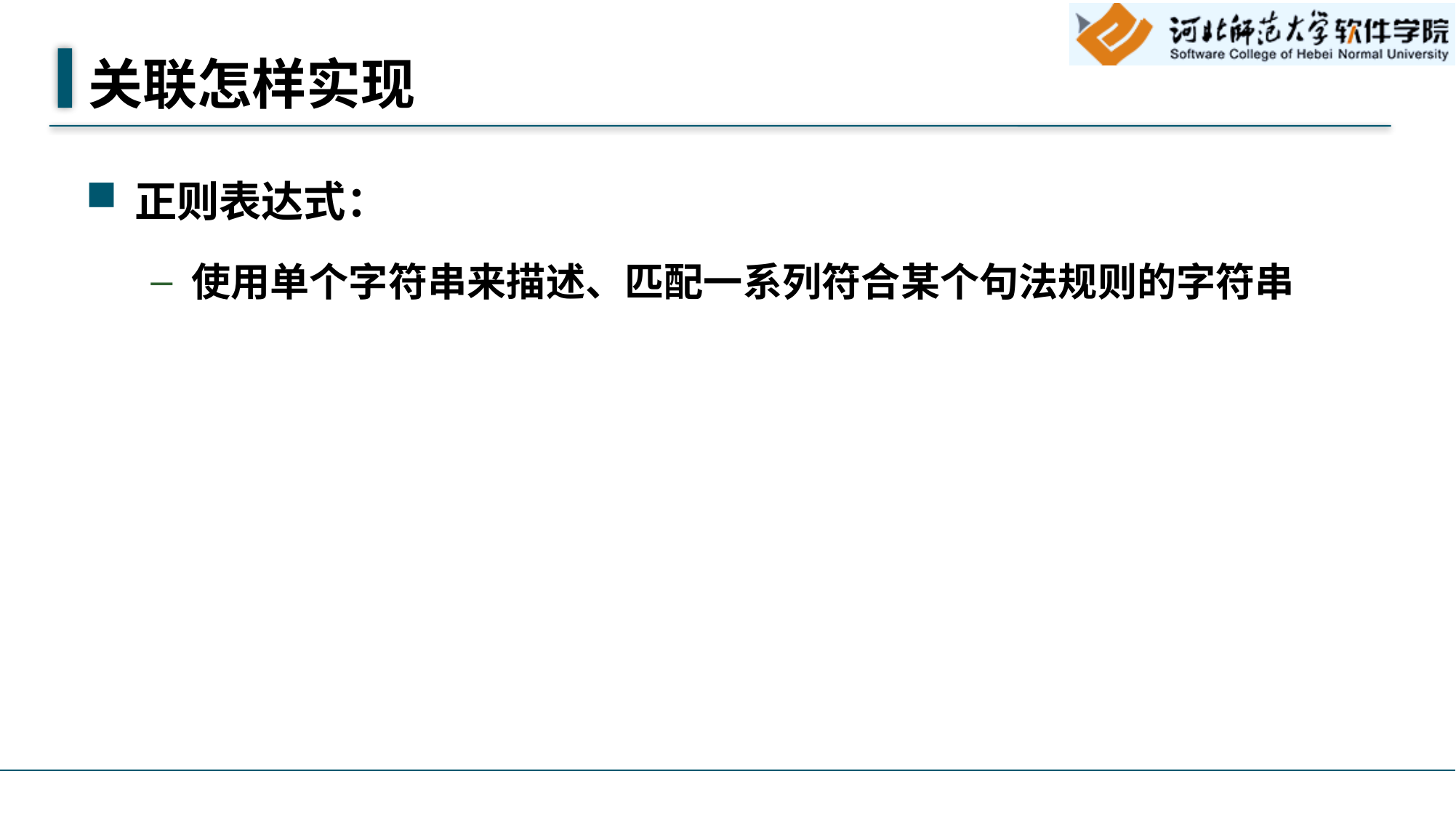

# 关联怎样实现
正则表达式：
使用单个字符串来描述、匹配一系列符合某个句法规则的字符串